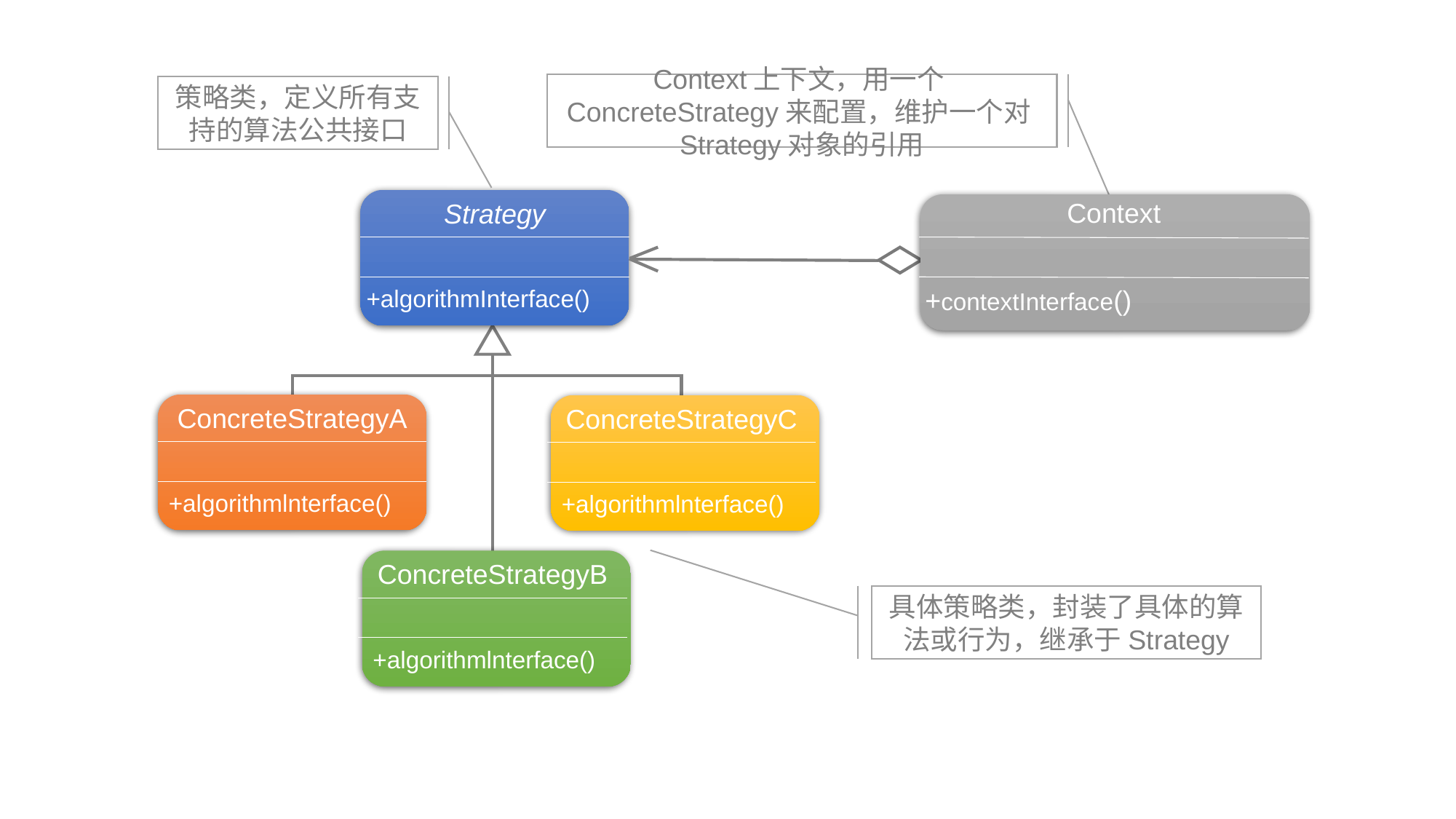

Context上下文，用一个ConcreteStrategy来配置，维护一个对Strategy对象的引用
策略类，定义所有支持的算法公共接口

Strategy
+algorithmInterface()
Context

+contextInterface()

ConcreteStrategyA
+algorithmlnterface()

ConcreteStrategyC
+algorithmlnterface()

ConcreteStrategyB
+algorithmlnterface()
具体策略类，封装了具体的算法或行为，继承于Strategy